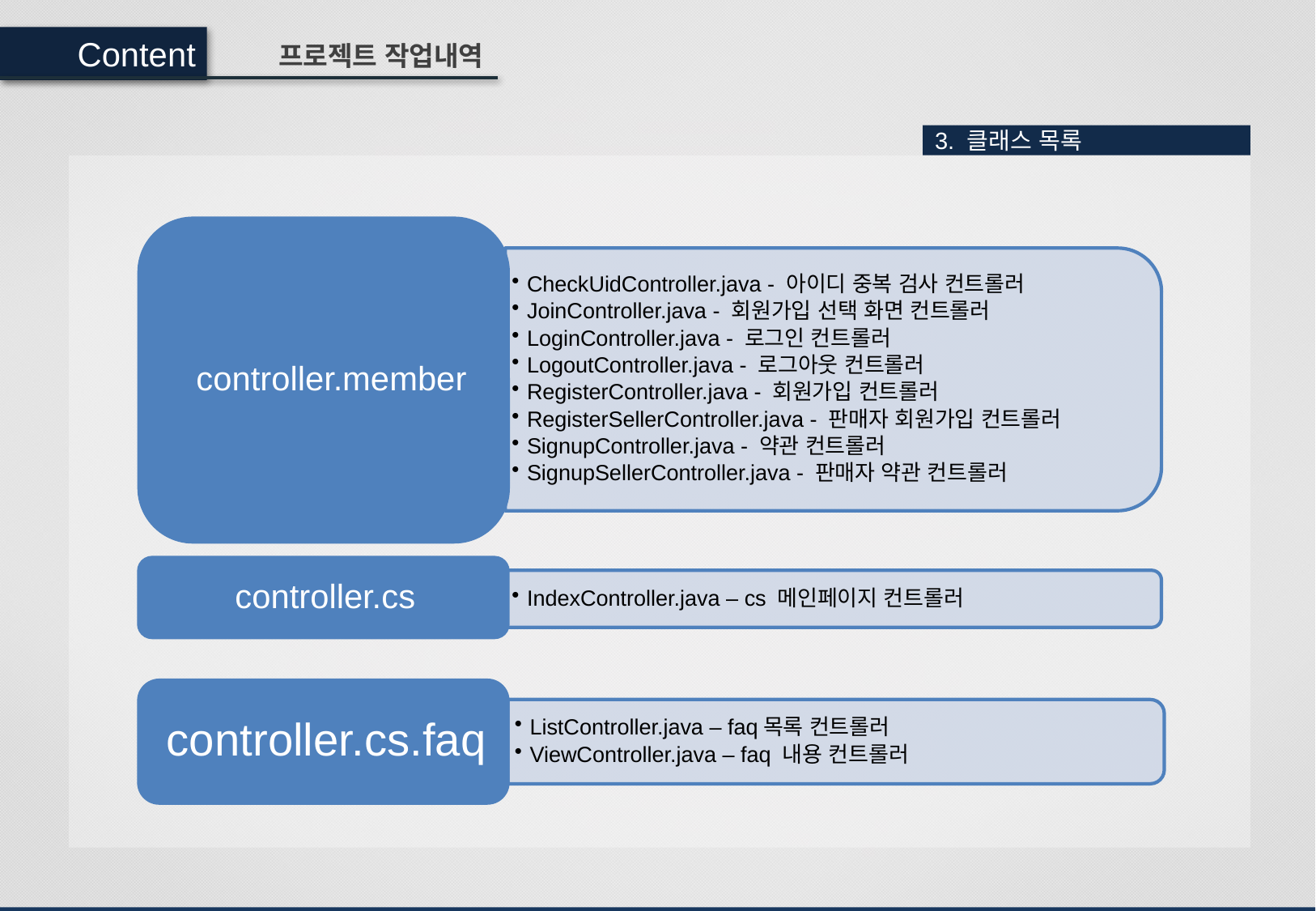

Content
프로젝트 작업내역
3. 클래스 목록

CheckUidController.java - 아이디 중복 검사 컨트롤러
JoinController.java - 회원가입 선택 화면 컨트롤러
LoginController.java - 로그인 컨트롤러
LogoutController.java - 로그아웃 컨트롤러
RegisterController.java - 회원가입 컨트롤러
RegisterSellerController.java - 판매자 회원가입 컨트롤러
SignupController.java - 약관 컨트롤러
SignupSellerController.java - 판매자 약관 컨트롤러
controller.member
IndexController.java – cs 메인페이지 컨트롤러
controller.cs
ListController.java – faq목록 컨트롤러
ViewController.java – faq 내용 컨트롤러
controller.cs.faq